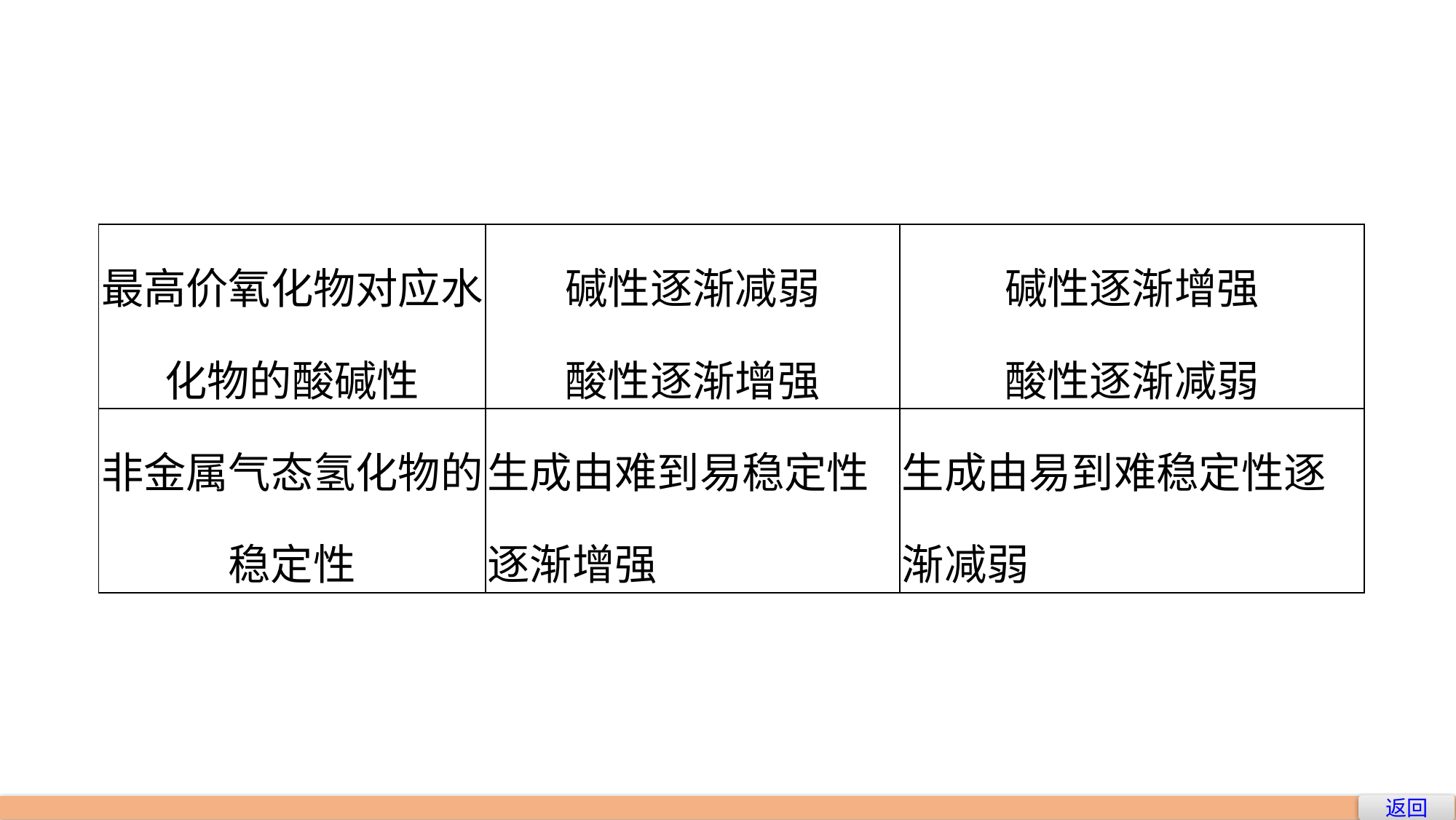

| 最高价氧化物对应水化物的酸碱性 | 碱性逐渐减弱 酸性逐渐增强 | 碱性逐渐增强 酸性逐渐减弱 |
| --- | --- | --- |
| 非金属气态氢化物的稳定性 | 生成由难到易稳定性逐渐增强 | 生成由易到难稳定性逐渐减弱 |
返回